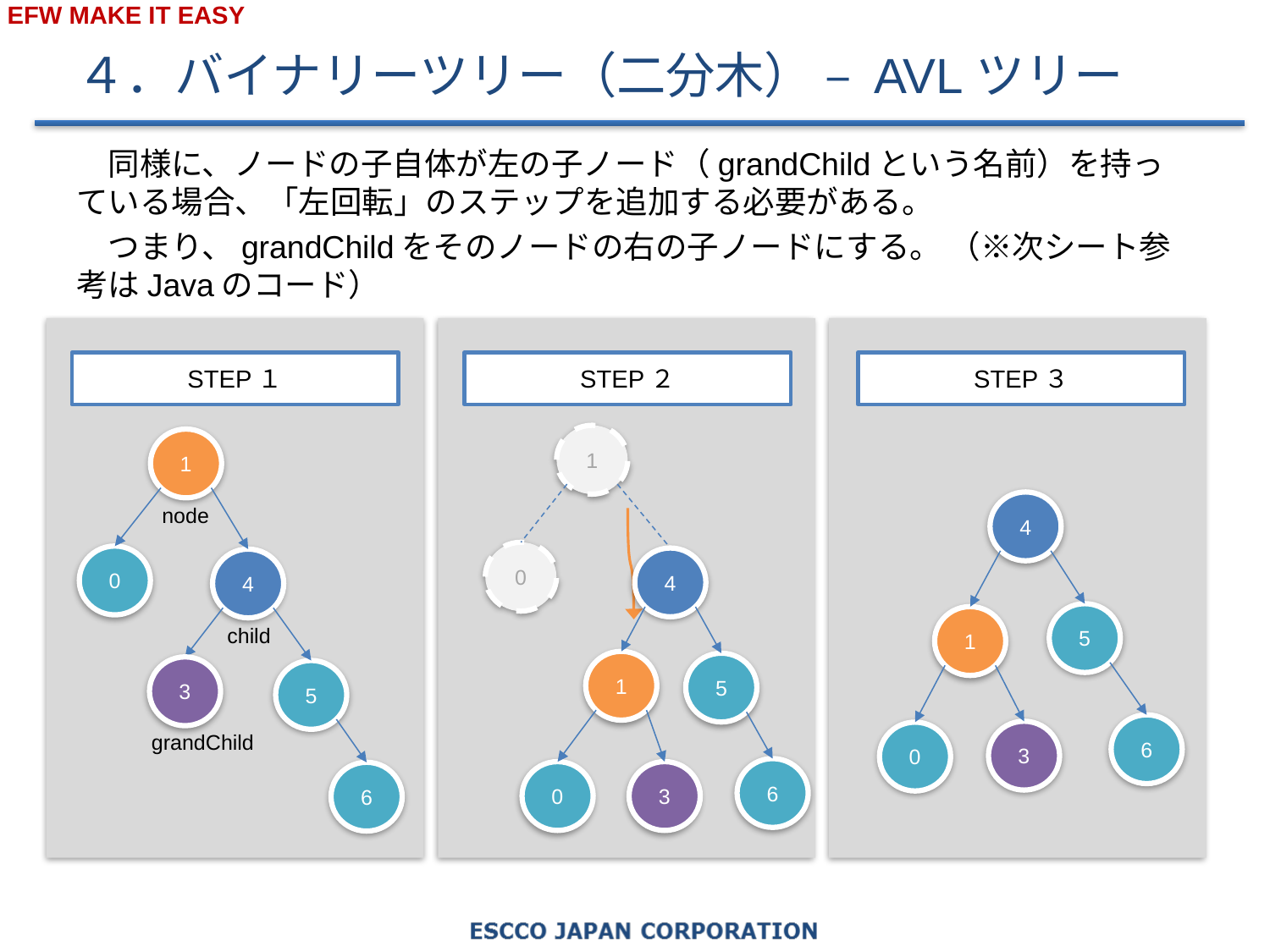

# ４．バイナリーツリー（二分木） – AVLツリー
　同様に、ノードの子自体が左の子ノード（grandChildという名前）を持っている場合、「左回転」のステップを追加する必要がある。
　つまり、grandChildをそのノードの右の子ノードにする。 （※次シート参考はJavaのコード）

STEP１
STEP２
STEP３
1
1
4
node
0
0
4
4
5
1
child
1
5
3
5
6
3
0
grandChild
6
0
3
6